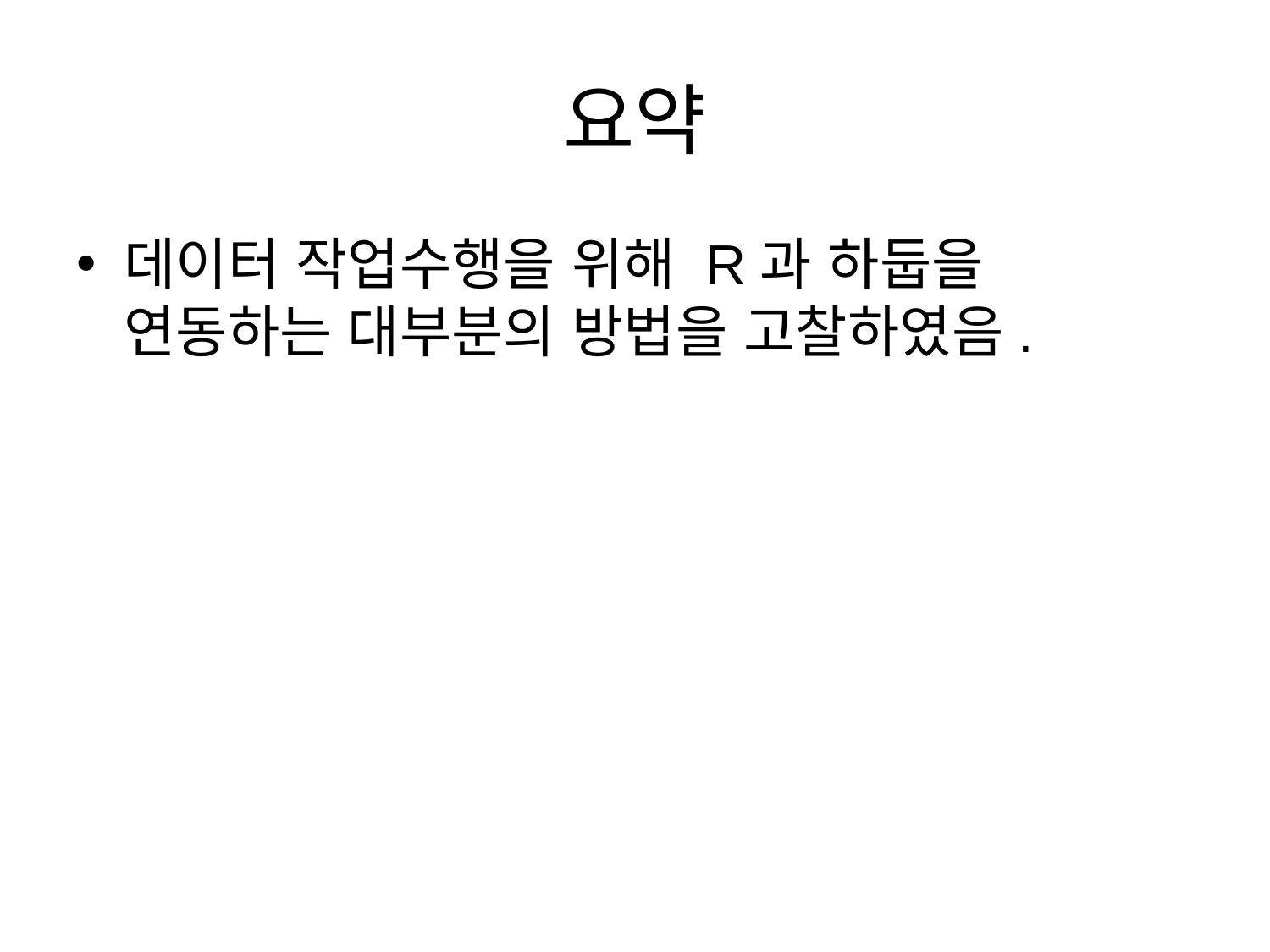

# 요약
데이터 작업수행을 위해 R과 하둡을 연동하는 대부분의 방법을 고찰하였음.